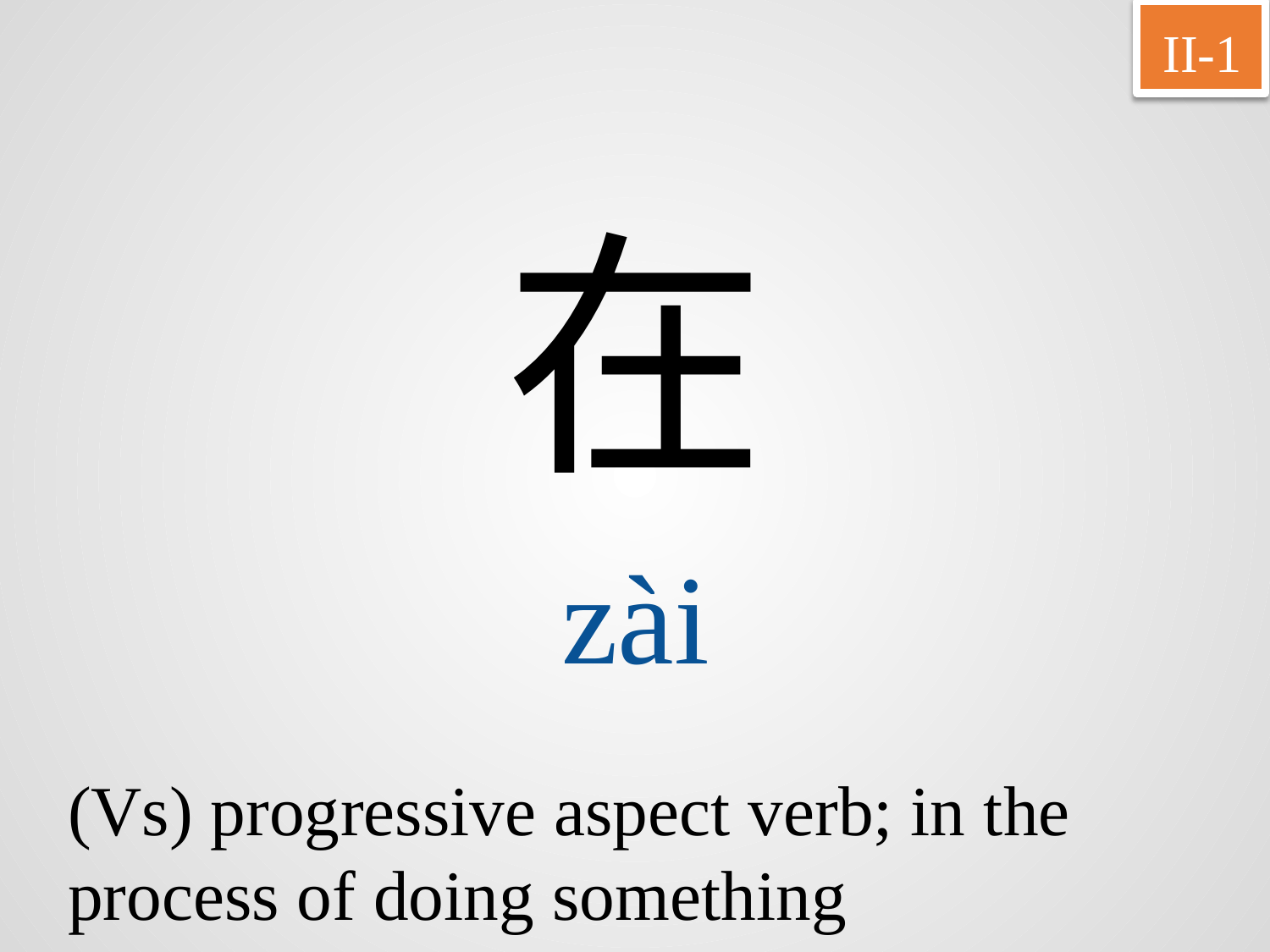

II-1

在
zài
(Vs) progressive aspect verb; in the process of doing something